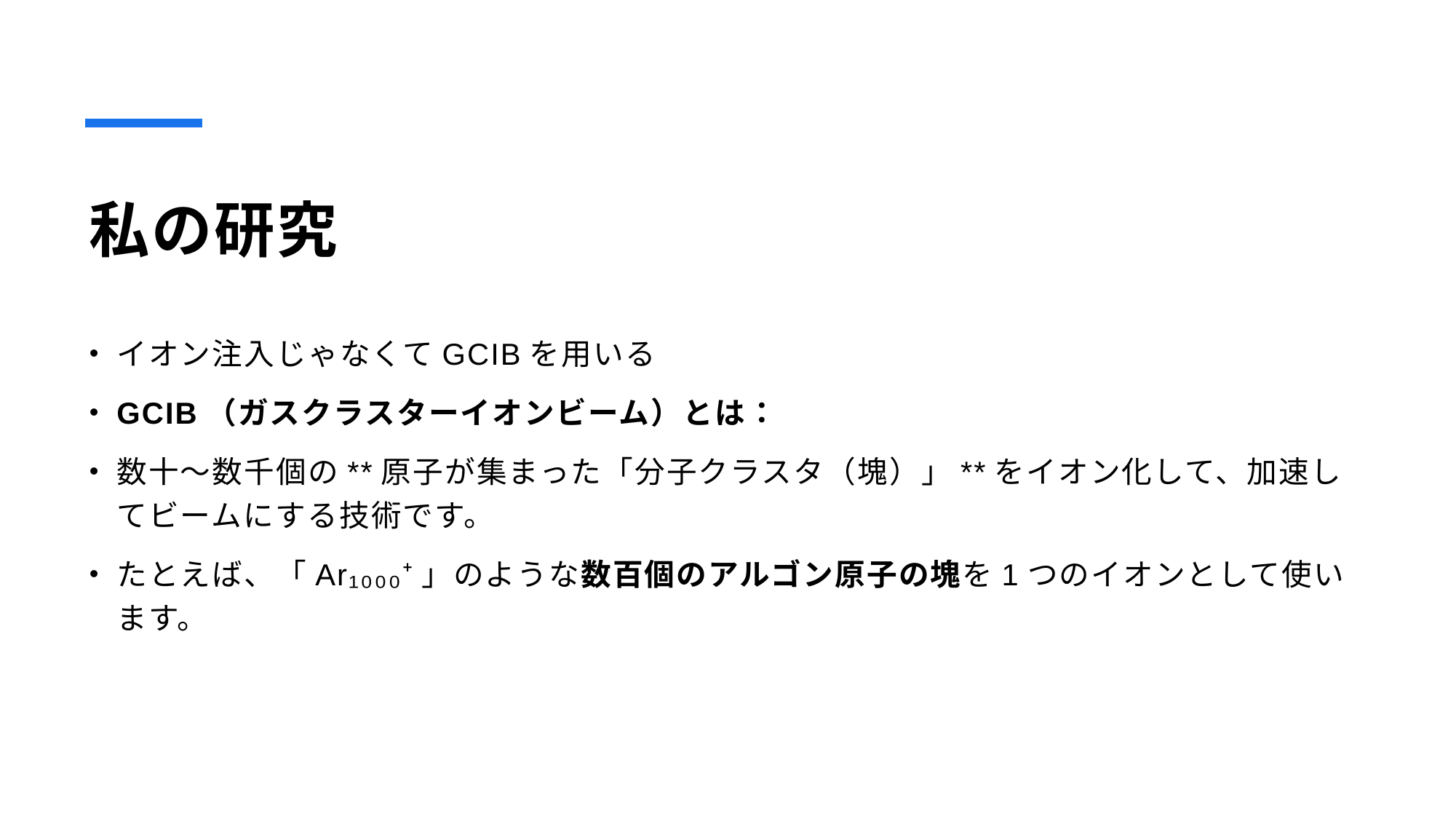

# 私の研究
イオン注入じゃなくてGCIBを用いる
GCIB（ガスクラスターイオンビーム）とは：
数十〜数千個の**原子が集まった「分子クラスタ（塊）」**をイオン化して、加速してビームにする技術です。
たとえば、「Ar₁₀₀₀⁺」のような数百個のアルゴン原子の塊を1つのイオンとして使います。